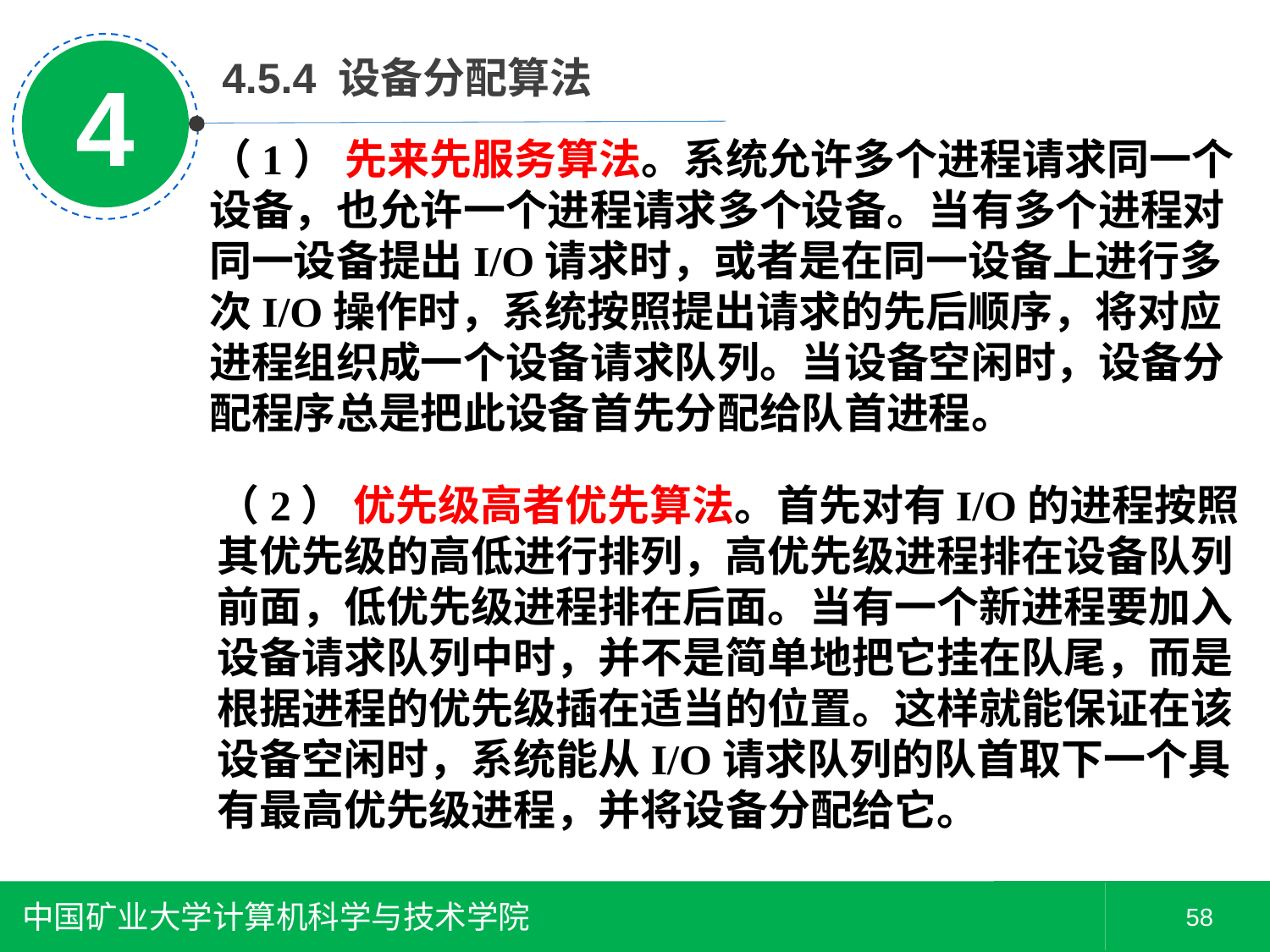

4
  4.5.4 设备分配算法

（1） 先来先服务算法。系统允许多个进程请求同一个设备，也允许一个进程请求多个设备。当有多个进程对同一设备提出I/O请求时，或者是在同一设备上进行多次I/O操作时，系统按照提出请求的先后顺序，将对应进程组织成一个设备请求队列。当设备空闲时，设备分配程序总是把此设备首先分配给队首进程。
（2） 优先级高者优先算法。首先对有I/O的进程按照其优先级的高低进行排列，高优先级进程排在设备队列前面，低优先级进程排在后面。当有一个新进程要加入设备请求队列中时，并不是简单地把它挂在队尾，而是根据进程的优先级插在适当的位置。这样就能保证在该设备空闲时，系统能从I/O请求队列的队首取下一个具有最高优先级进程，并将设备分配给它。